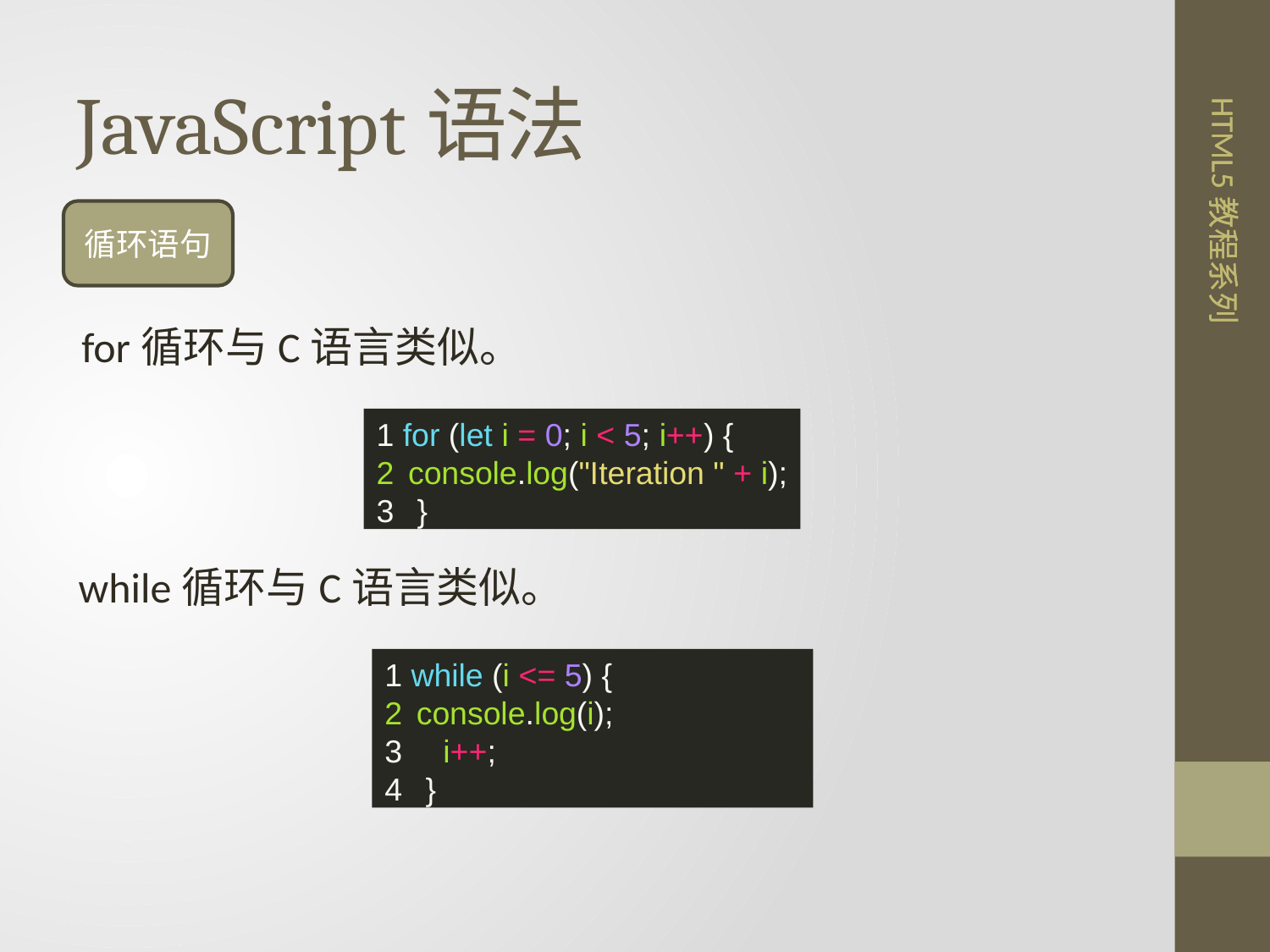

# JavaScript语法
循环语句
for循环与C语言类似。

1 for (let i = 0; i < 5; i++) {
console.log("Iteration " + i);
 }
while循环与C语言类似。
1 while (i <= 5) {
console.log(i);
   i++;
 }